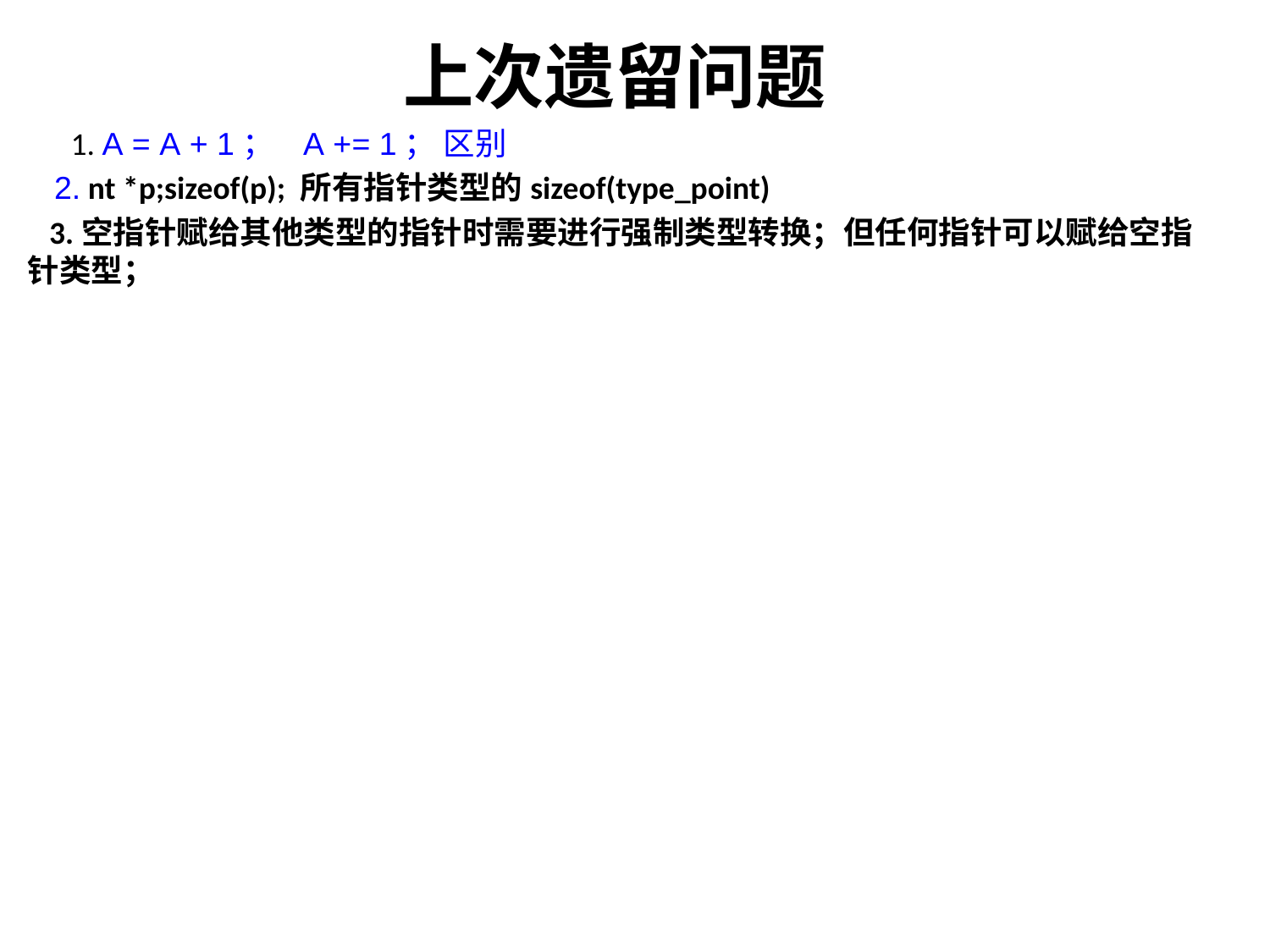

上次遗留问题
      1. A = A + 1；   A += 1； 区别
   2. nt *p;sizeof(p); 所有指针类型的sizeof(type_point)
   3.空指针赋给其他类型的指针时需要进行强制类型转换；但任何指针可以赋给空指针类型；